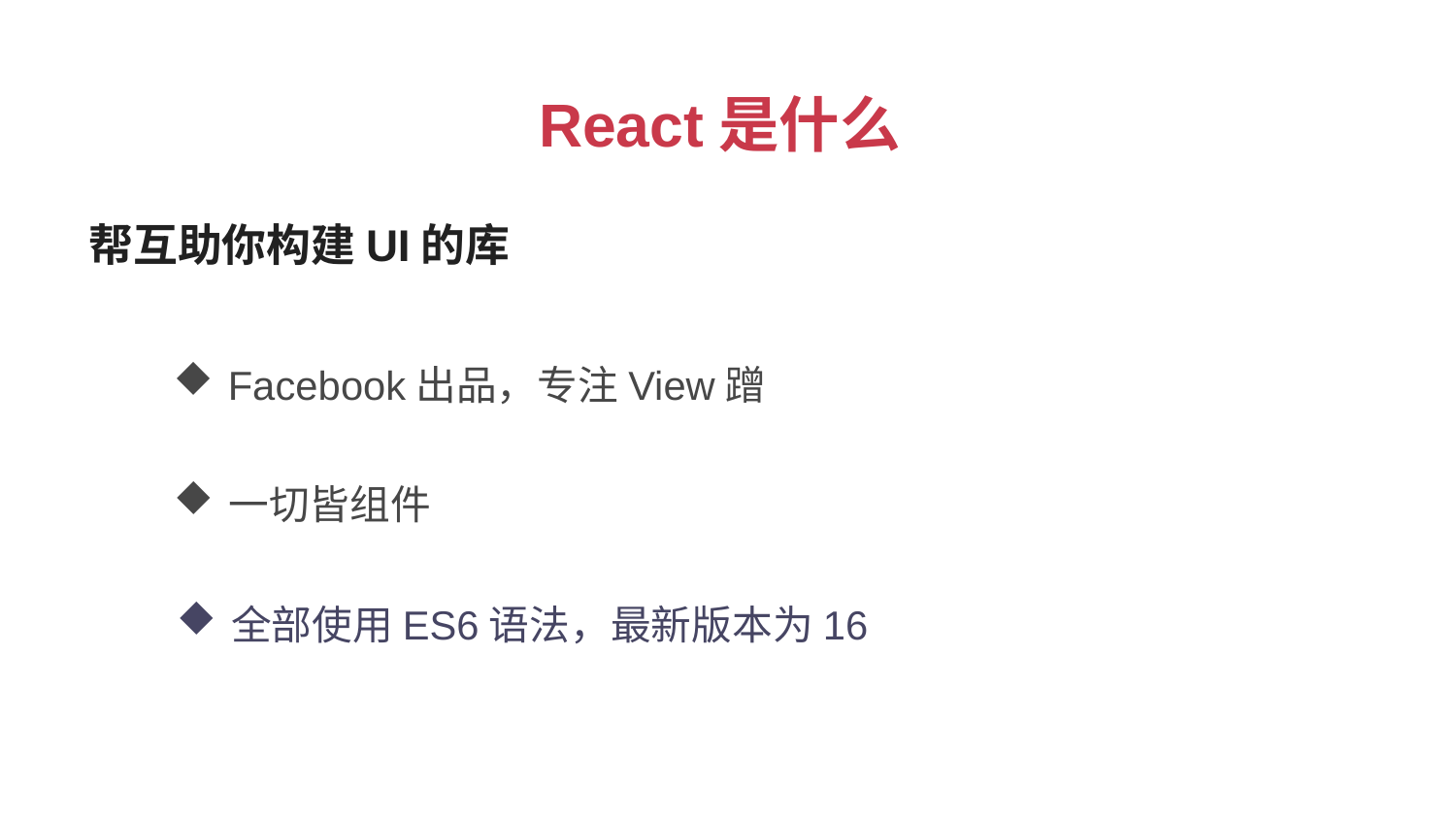

React是什么
帮互助你构建UI的库
Facebook出品，专注View蹭
一切皆组件
全部使用ES6语法，最新版本为16